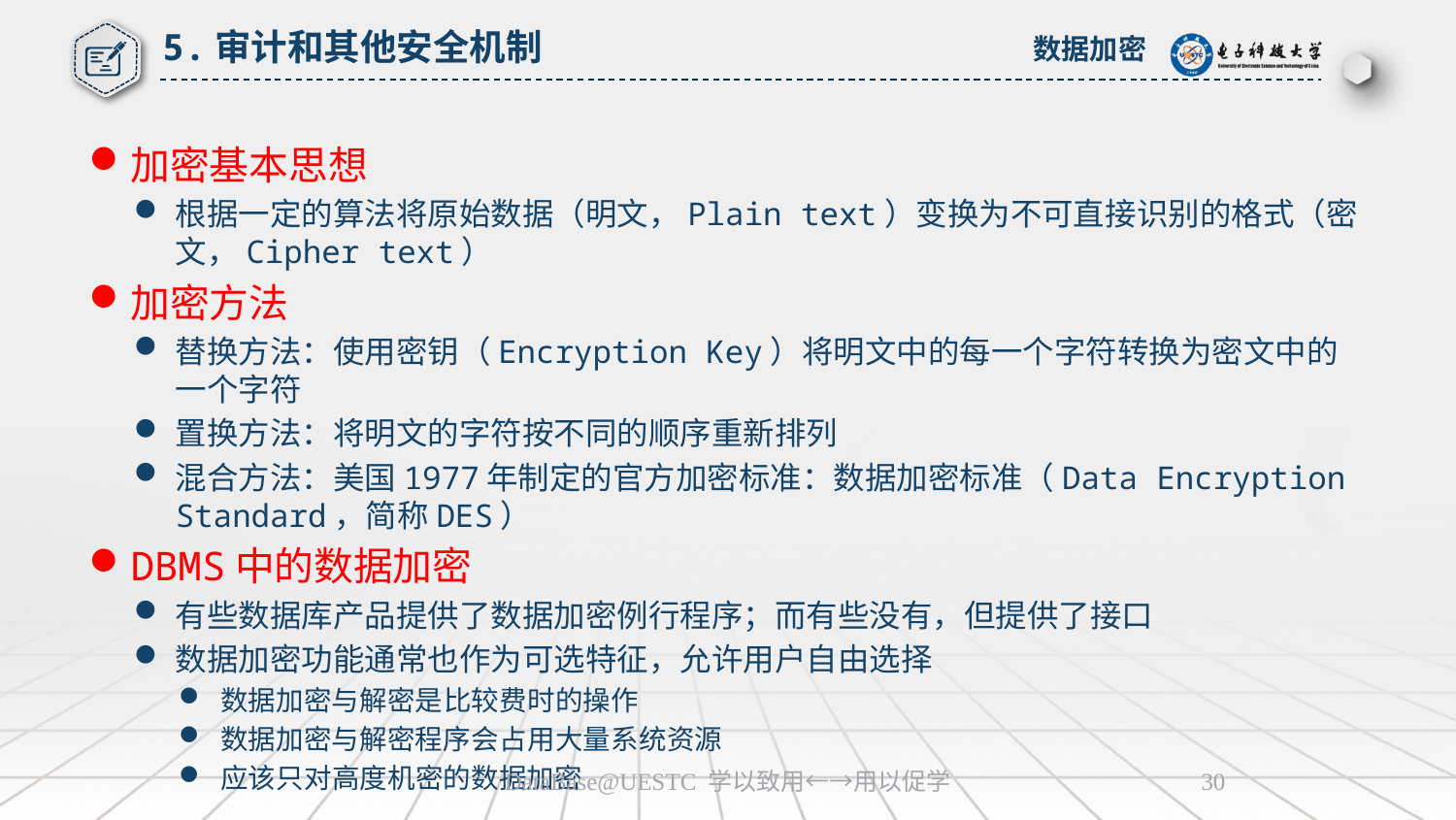

# 5.审计和其他安全机制
数据加密
加密基本思想
根据一定的算法将原始数据（明文，Plain text）变换为不可直接识别的格式（密文，Cipher text）
加密方法
替换方法：使用密钥（Encryption Key）将明文中的每一个字符转换为密文中的一个字符
置换方法：将明文的字符按不同的顺序重新排列
混合方法：美国1977年制定的官方加密标准：数据加密标准（Data Encryption Standard，简称DES）
DBMS中的数据加密
有些数据库产品提供了数据加密例行程序；而有些没有，但提供了接口
数据加密功能通常也作为可选特征，允许用户自由选择
数据加密与解密是比较费时的操作
数据加密与解密程序会占用大量系统资源
应该只对高度机密的数据加密

DataBase@UESTC 学以致用←→用以促学
30